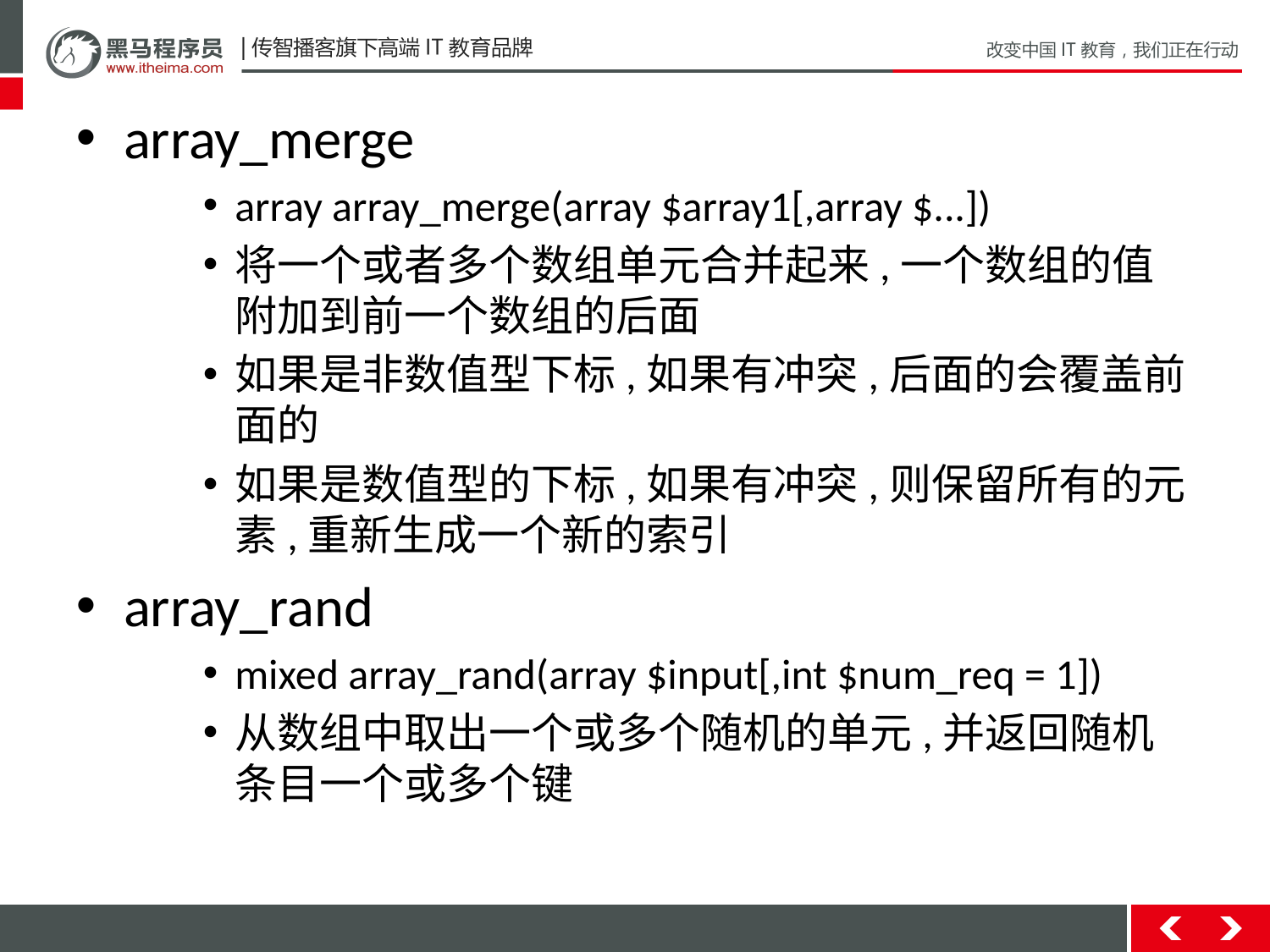

array_merge
array array_merge(array $array1[,array $...])
将一个或者多个数组单元合并起来,一个数组的值附加到前一个数组的后面
如果是非数值型下标,如果有冲突,后面的会覆盖前面的
如果是数值型的下标,如果有冲突,则保留所有的元素,重新生成一个新的索引
array_rand
mixed array_rand(array $input[,int $num_req = 1])
从数组中取出一个或多个随机的单元,并返回随机条目一个或多个键